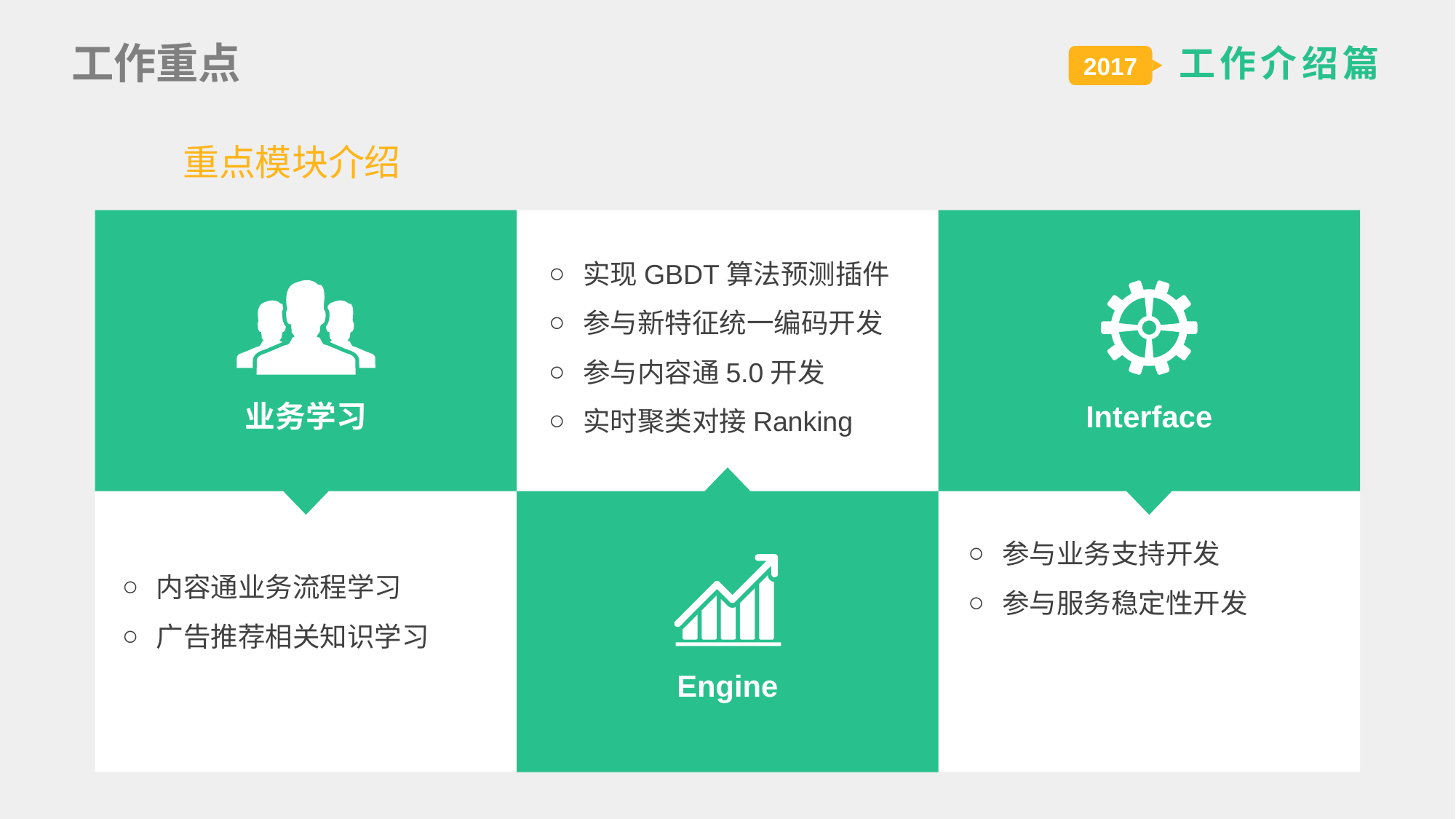

# 工作重点
工作介绍篇
重点模块介绍

业务学习

Interface

实现GBDT算法预测插件
参与新特征统一编码开发
参与内容通5.0开发
实时聚类对接Ranking

Engine

参与业务支持开发
参与服务稳定性开发

内容通业务流程学习
广告推荐相关知识学习